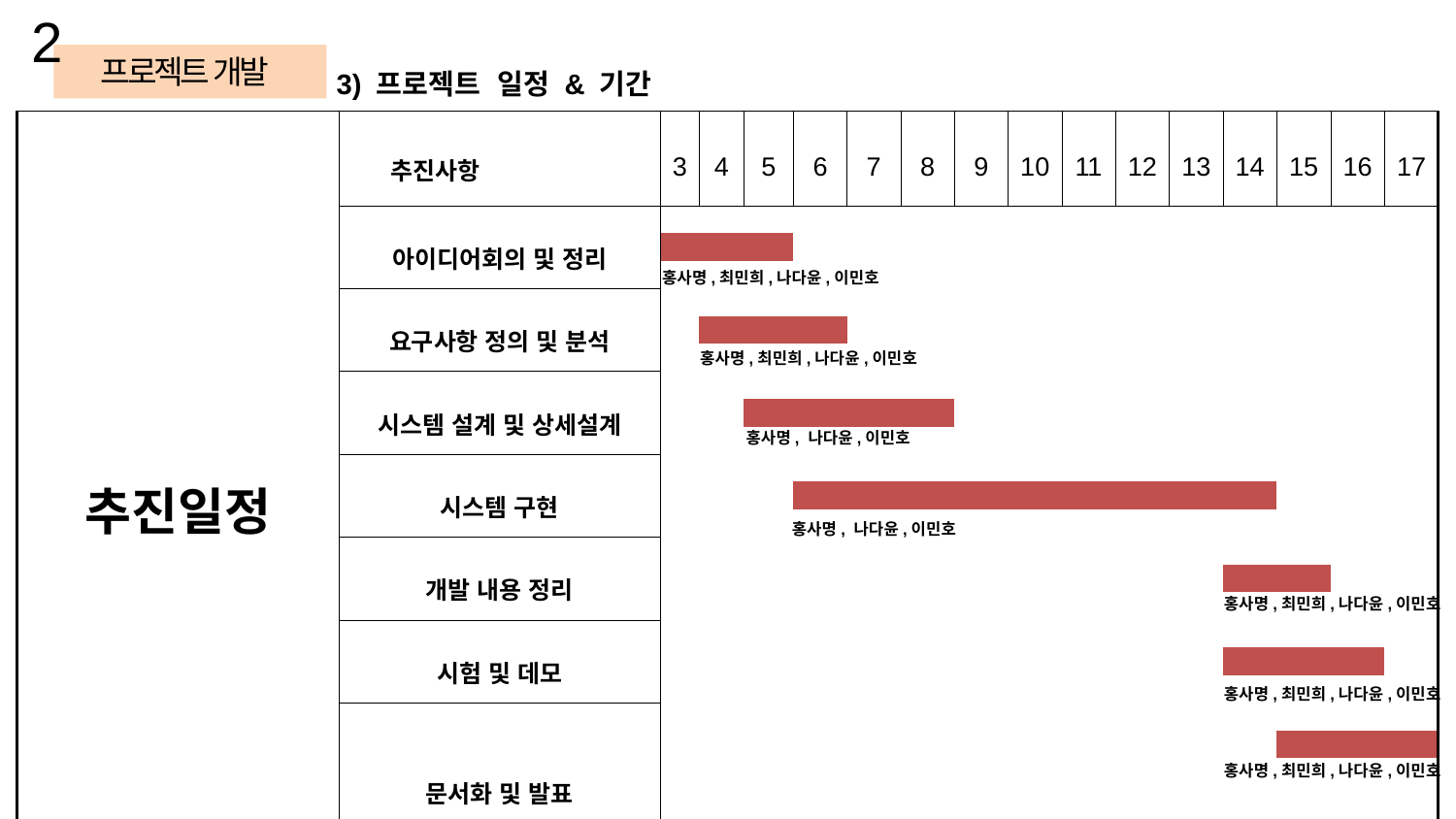

2
프로젝트 개발

3) 프로젝트  일정 & 기간
| 추진일정 | 추진사항 | 3 | 4 | 5 | 6 | 7 | 8 | 9 | 10 | 11 | 12 | 13 | 14 | 15 | 16 | 17 |
| --- | --- | --- | --- | --- | --- | --- | --- | --- | --- | --- | --- | --- | --- | --- | --- | --- |
|  | 아이디어회의 및 정리 |  |  |  |  |  |  |  |  |  |  |  |  |  |  |  |
|  |  |  |  |  |  |  |  |  |  |  |  |  |  |  |  |  |
|  |  |  |  |  |  |  |  |  |  |  |  |  |  |  |  |  |
|  | 요구사항 정의 및 분석 |  |  |  |  |  |  |  |  |  |  |  |  |  |  |  |
|  |  |  |  |  |  |  |  |  |  |  |  |  |  |  |  |  |
|  |  |  |  |  |  |  |  |  |  |  |  |  |  |  |  |  |
|  | 시스템 설계 및 상세설계 |  |  |  |  |  |  |  |  |  |  |  |  |  |  |  |
|  |  |  |  |  |  |  |  |  |  |  |  |  |  |  |  |  |
|  |  |  |  |  |  |  |  |  |  |  |  |  |  |  |  |  |
|  | 시스템 구현 |  |  |  |  |  |  |  |  |  |  |  |  |  |  |  |
|  |  |  |  |  |  |  |  |  |  |  |  |  |  |  |  |  |
|  |  |  |  |  |  |  |  |  |  |  |  |  |  |  |  |  |
|  | 개발 내용 정리 |  |  |  |  |  |  |  |  |  |  |  |  |  |  |  |
|  |  |  |  |  |  |  |  |  |  |  |  |  |  |  |  |  |
|  |  |  |  |  |  |  |  |  |  |  |  |  |  |  |  |  |
|  | 시험 및 데모 |  |  |  |  |  |  |  |  |  |  |  |  |  |  |  |
|  |  |  |  |  |  |  |  |  |  |  |  |  |  |  |  |  |
|  |  |  |  |  |  |  |  |  |  |  |  |  |  |  |  |  |
|  | 문서화 및 발표 |  |  |  |  |  |  |  |  |  |  |  |  |  |  |  |
|  |  |  |  |  |  |  |  |  |  |  |  |  |  |  |  |  |
|  |  |  |  |  |  |  |  |  |  |  |  |  |  |  |  |  |
홍사명,최민희,나다윤,이민호
홍사명,최민희,나다윤,이민호
홍사명, 나다윤,이민호
홍사명, 나다윤,이민호
홍사명,최민희,나다윤,이민호
홍사명,최민희,나다윤,이민호
-
홍사명,최민희,나다윤,이민호